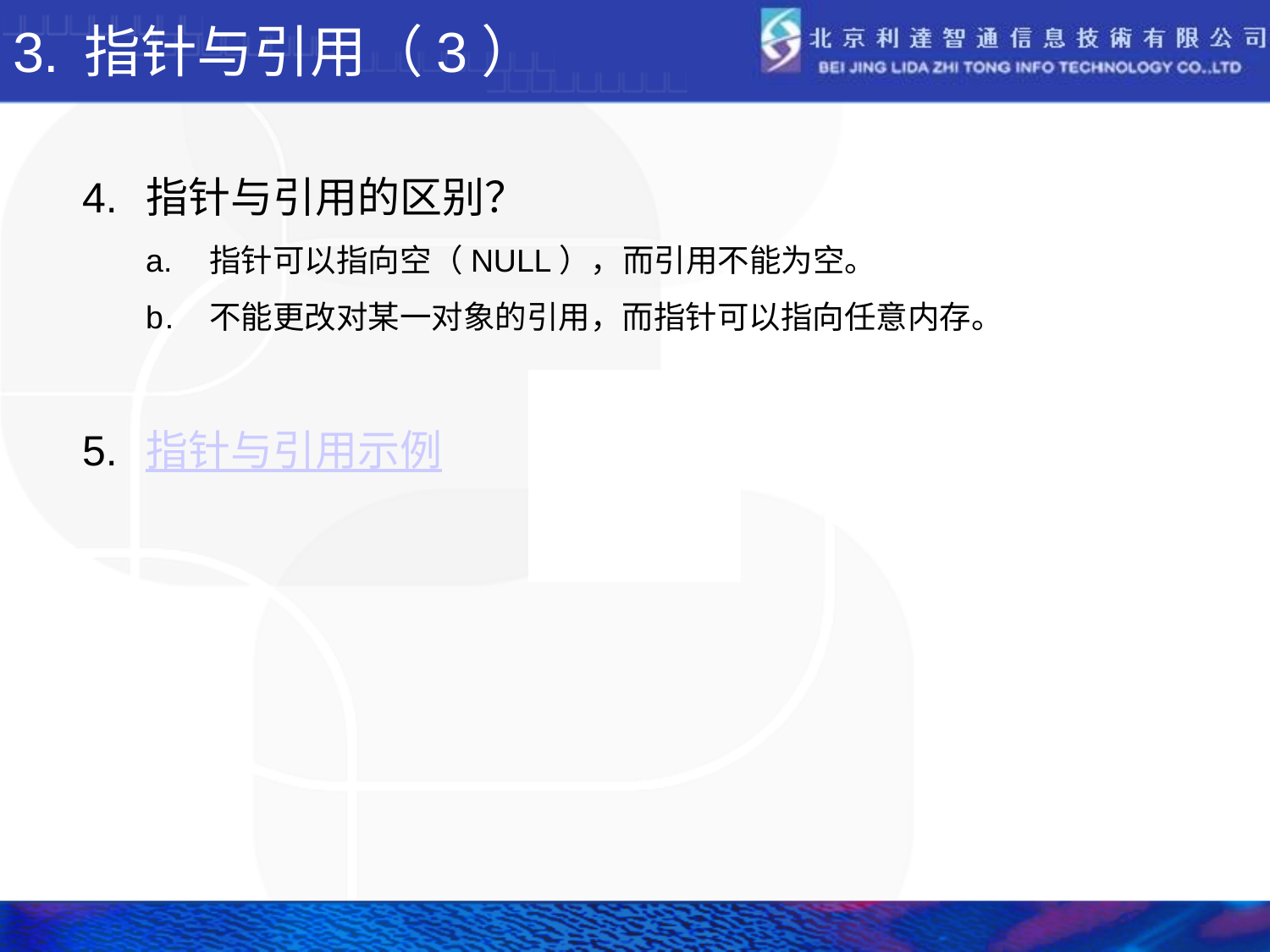

# 指针与引用（3）
指针与引用的区别？
指针可以指向空（NULL），而引用不能为空。
不能更改对某一对象的引用，而指针可以指向任意内存。

指针与引用示例